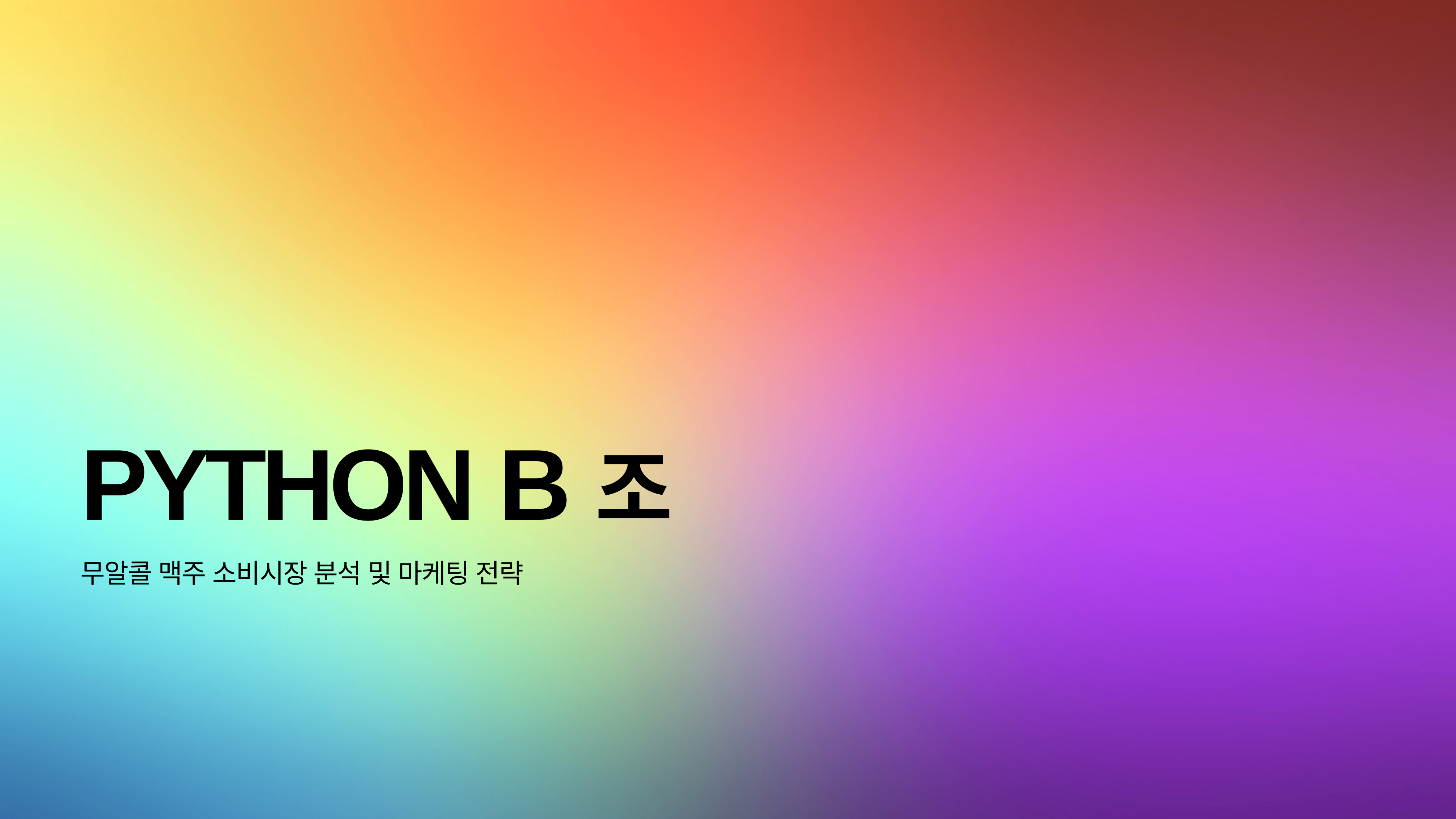

# Python B조
무알콜 맥주 소비시장 분석 및 마케팅 전략